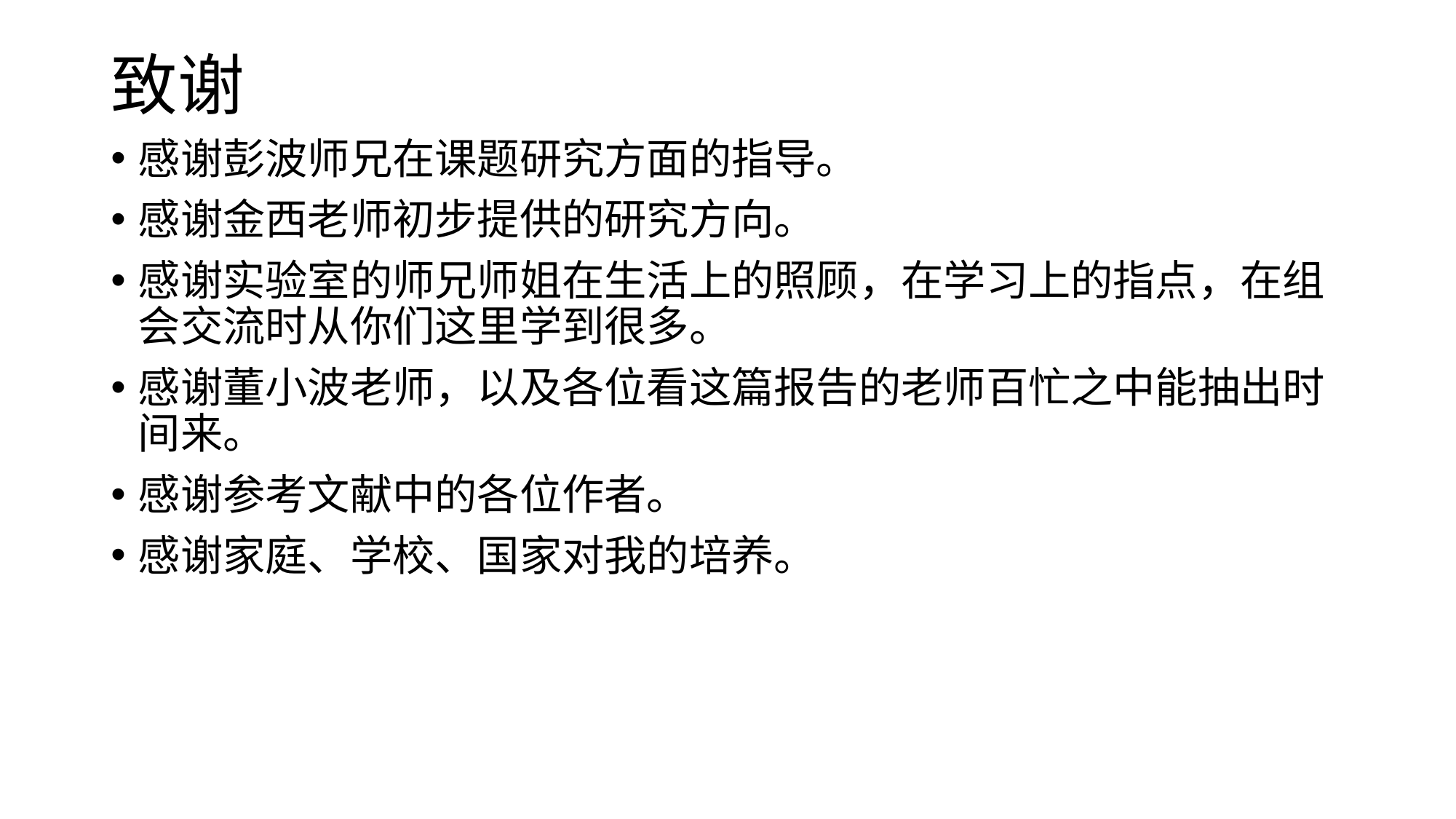

# 致谢
感谢彭波师兄在课题研究方面的指导。
感谢金西老师初步提供的研究方向。
感谢实验室的师兄师姐在生活上的照顾，在学习上的指点，在组会交流时从你们这里学到很多。
感谢董小波老师，以及各位看这篇报告的老师百忙之中能抽出时间来。
感谢参考文献中的各位作者。
感谢家庭、学校、国家对我的培养。